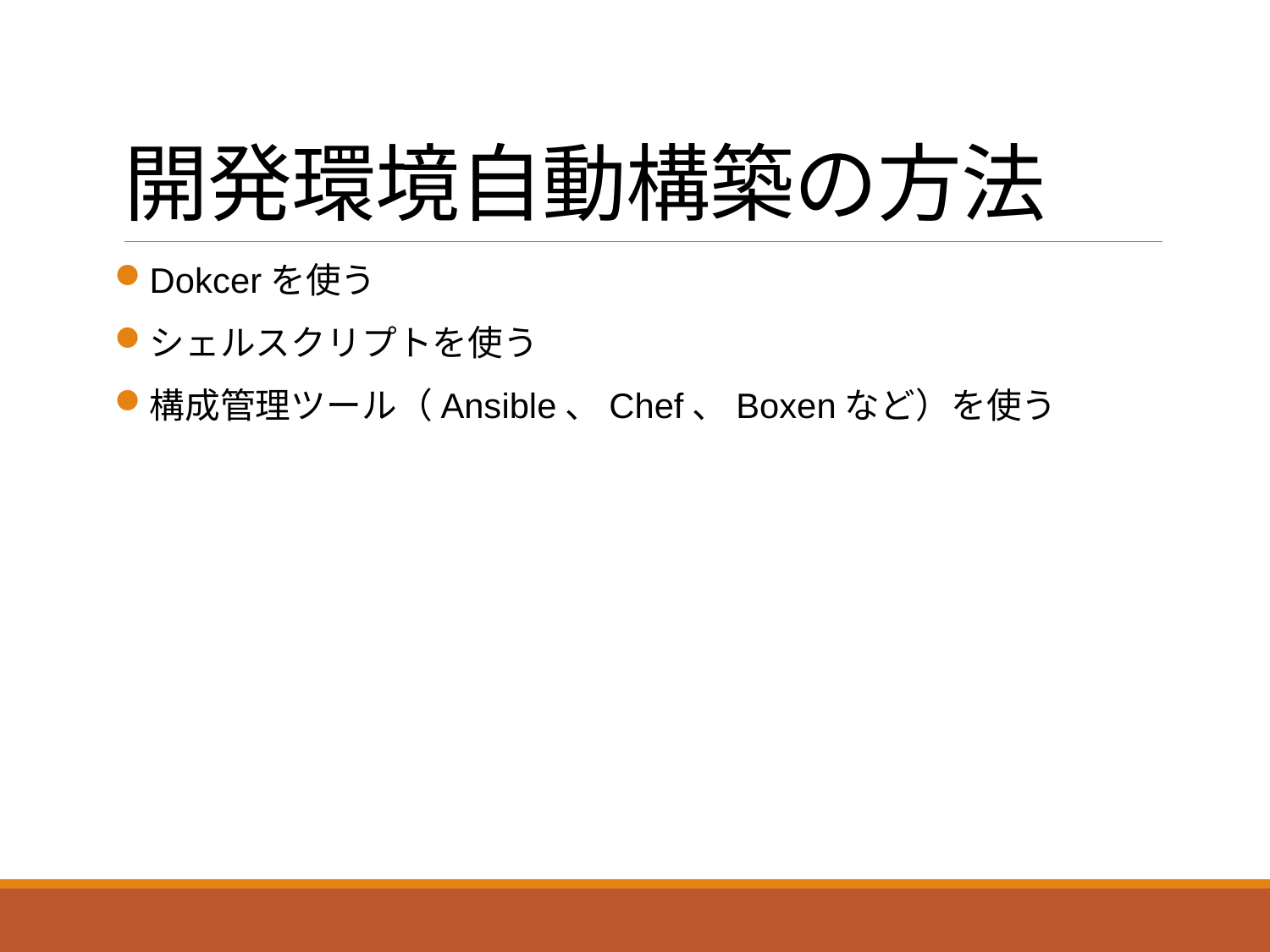

# 開発環境自動構築の方法
Dokcerを使う
シェルスクリプトを使う
構成管理ツール（Ansible、Chef、Boxenなど）を使う